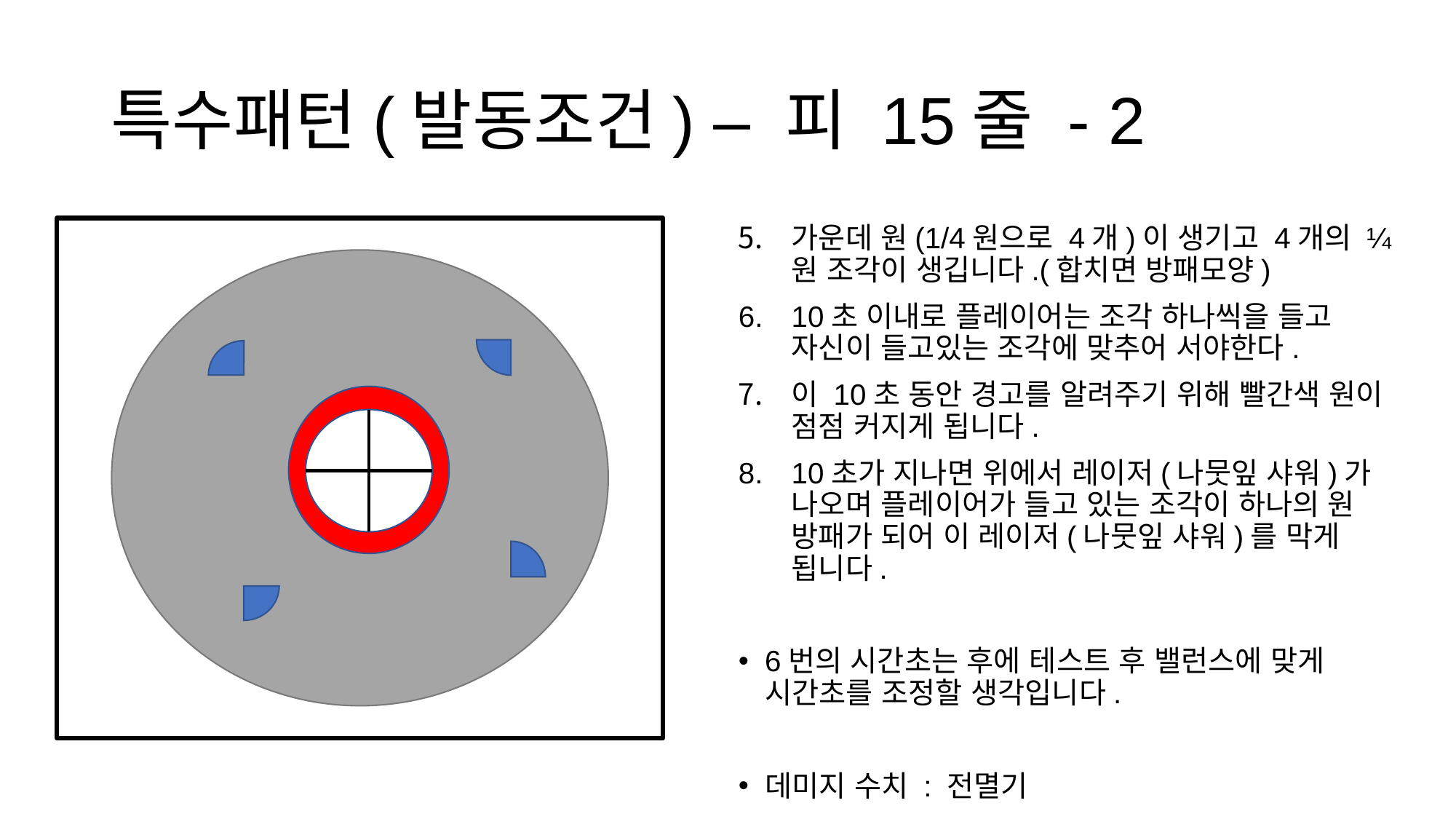

# 특수패턴(발동조건) – 피 15줄 - 2
가운데 원(1/4원으로 4개)이 생기고 4개의 ¼원 조각이 생깁니다.(합치면 방패모양)
10초 이내로 플레이어는 조각 하나씩을 들고 자신이 들고있는 조각에 맞추어 서야한다.
이 10초 동안 경고를 알려주기 위해 빨간색 원이 점점 커지게 됩니다.
10초가 지나면 위에서 레이저(나뭇잎 샤워)가 나오며 플레이어가 들고 있는 조각이 하나의 원 방패가 되어 이 레이저(나뭇잎 샤워)를 막게 됩니다.

6번의 시간초는 후에 테스트 후 밸런스에 맞게 시간초를 조정할 생각입니다.

데미지 수치 : 전멸기